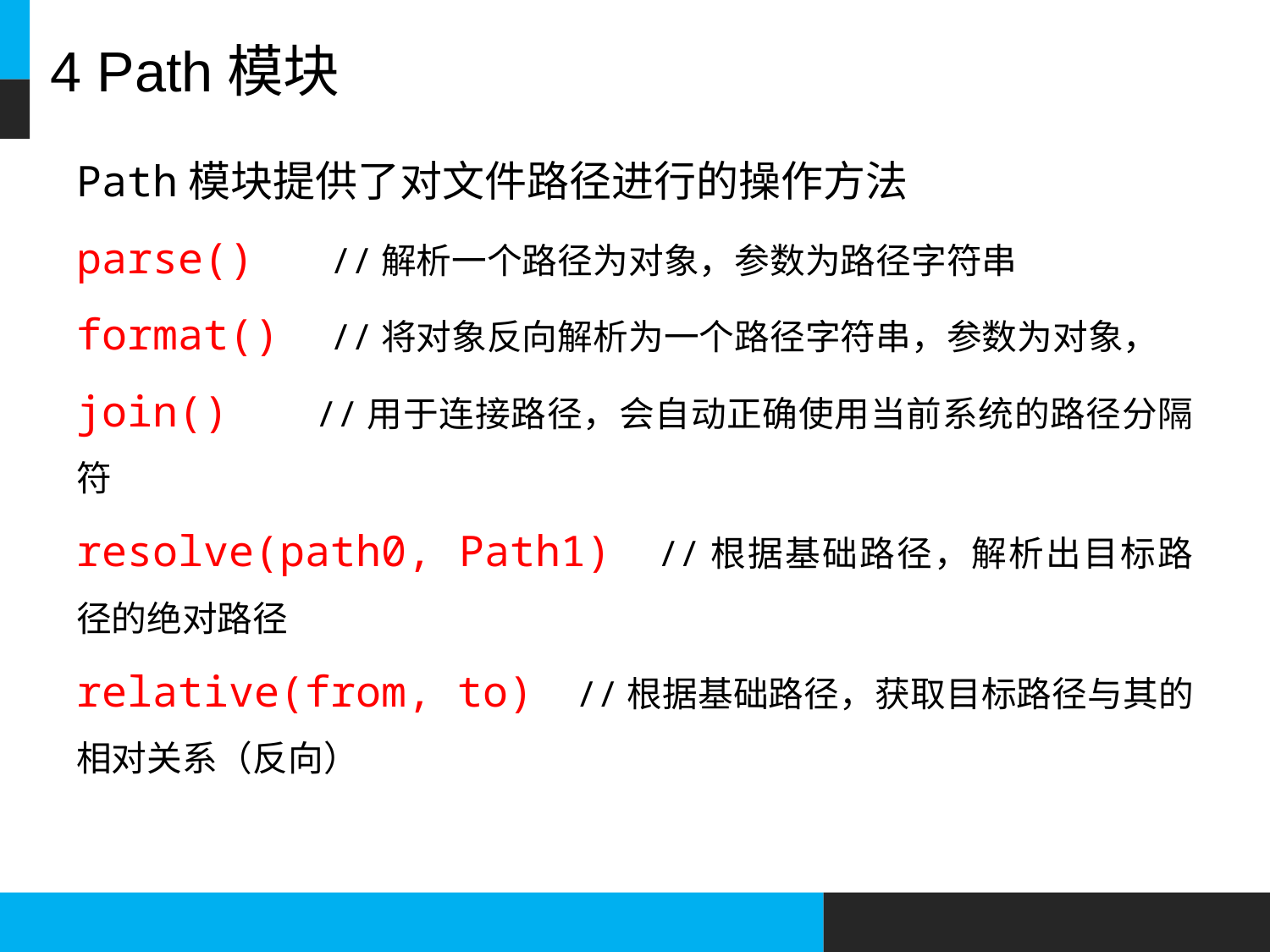

# 4 Path模块
Path模块提供了对文件路径进行的操作方法
parse()	//解析一个路径为对象，参数为路径字符串
format()	//将对象反向解析为一个路径字符串，参数为对象，
join()    //用于连接路径，会自动正确使用当前系统的路径分隔符
resolve(path0, Path1)  //根据基础路径，解析出目标路径的绝对路径
relative(from, to)  //根据基础路径，获取目标路径与其的相对关系（反向）